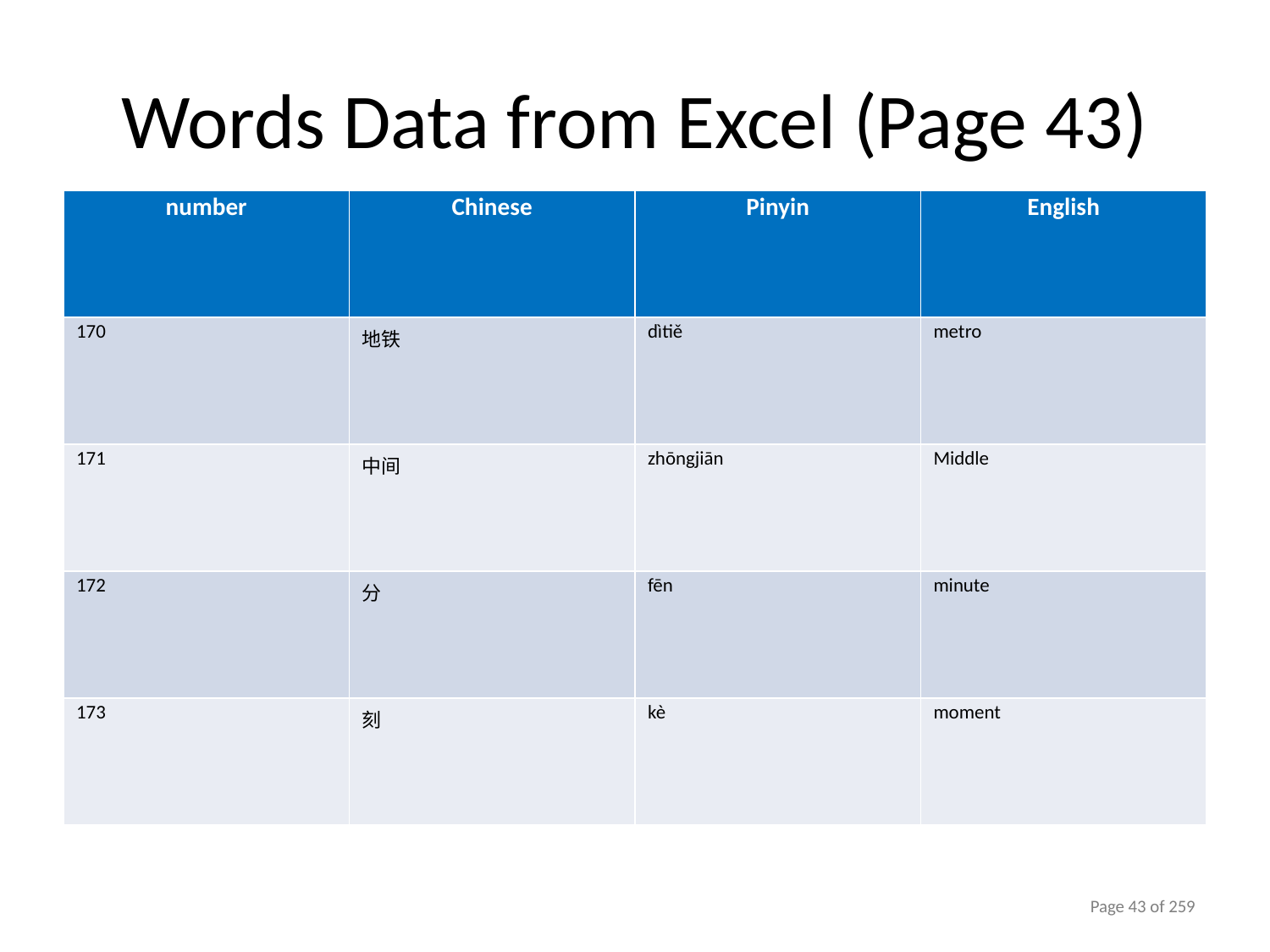

# Words Data from Excel (Page 43)
| number | Chinese | Pinyin | English |
| --- | --- | --- | --- |
| 170 | 地铁 | dìtiě | metro |
| 171 | 中间 | zhōngjiān | Middle |
| 172 | 分 | fēn | minute |
| 173 | 刻 | kè | moment |

Page 43 of 259